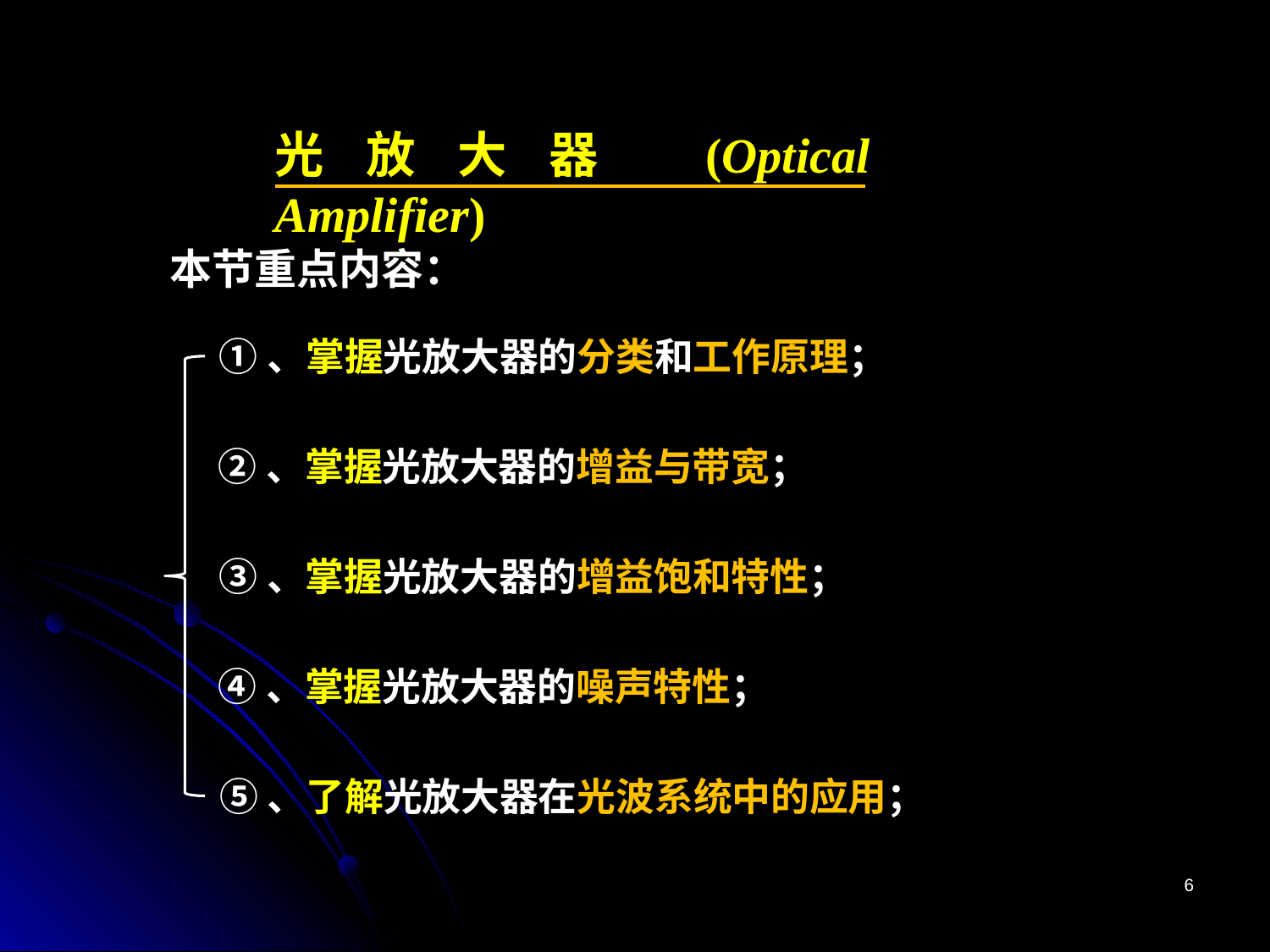

光放大器 (Optical Amplifier)
本节重点内容：
①、掌握光放大器的分类和工作原理；

②、掌握光放大器的增益与带宽；
③、掌握光放大器的增益饱和特性；
④、掌握光放大器的噪声特性；
⑤、了解光放大器在光波系统中的应用；
6